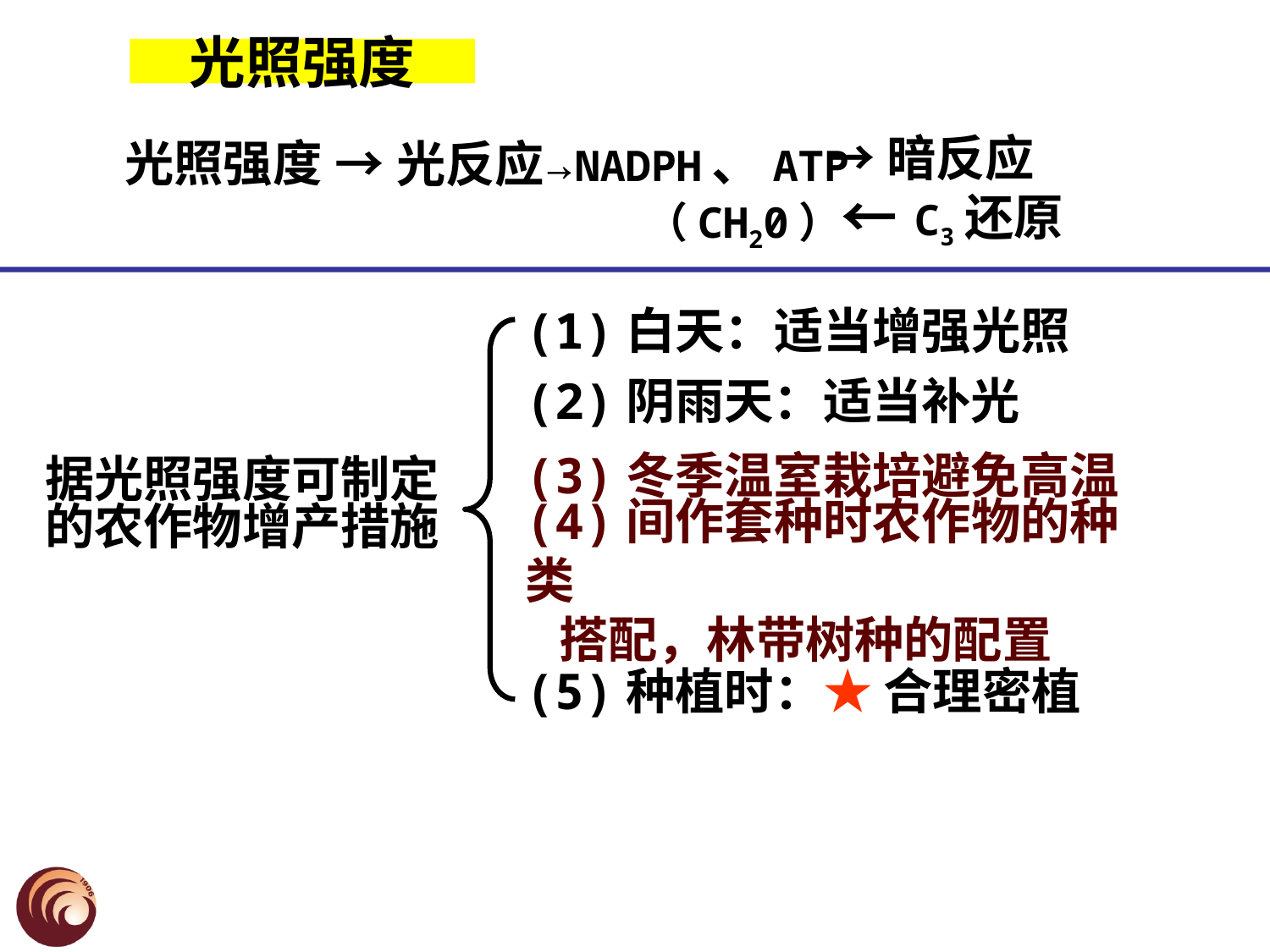

光照强度
→暗反应
   C3还原
光照强度
→NADPH、ATP
→光反应
（CH20）←

(1)白天：适当增强光照

(2)阴雨天：适当补光
(3)冬季温室栽培避免高温
(4)间作套种时农作物的种类
   搭配，林带树种的配置
(5)种植时：★ 合理密植
据光照强度可制定的农作物增产措施